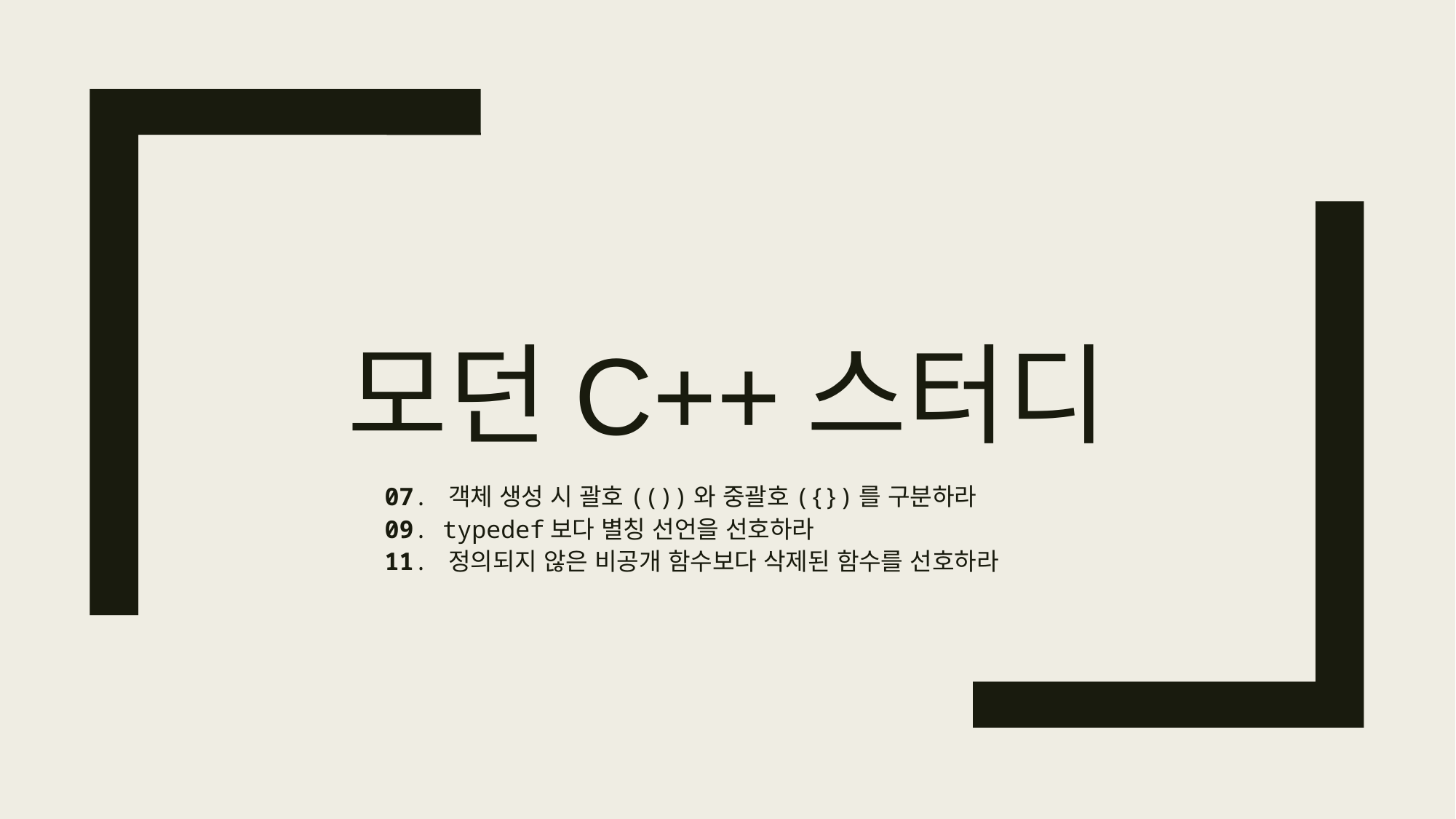

# 모던C++스터디
07. 객체 생성 시 괄호(())와 중괄호({})를 구분하라
09. typedef보다 별칭 선언을 선호하라
11. 정의되지 않은 비공개 함수보다 삭제된 함수를 선호하라